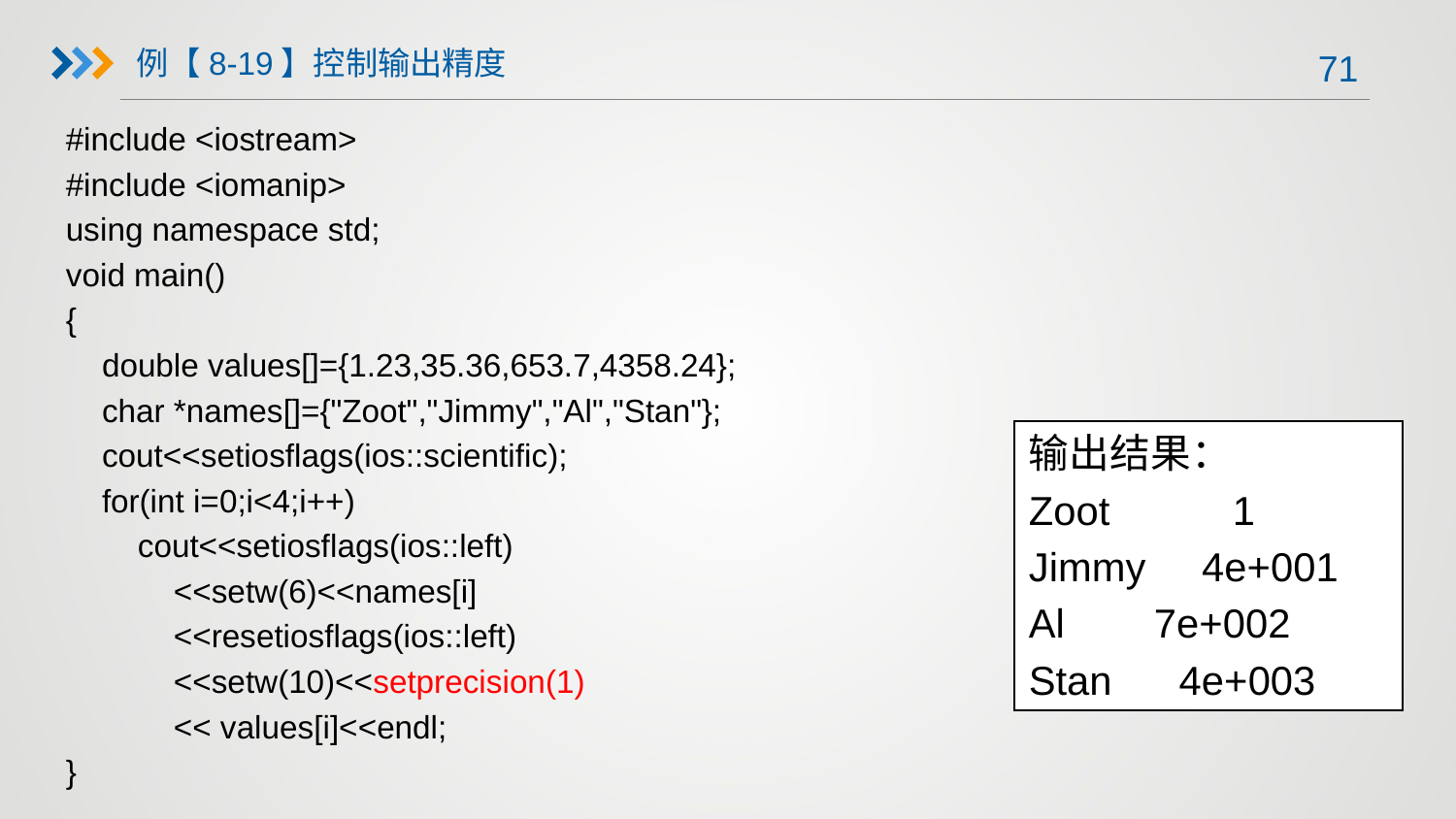

例【8-19】控制输出精度
#include <iostream>
#include <iomanip>
using namespace std;
void main()
{
    double values[]={1.23,35.36,653.7,4358.24};
    char *names[]={"Zoot","Jimmy","Al","Stan"};
    cout<<setiosflags(ios::scientific);
    for(int i=0;i<4;i++)
        cout<<setiosflags(ios::left)
            <<setw(6)<<names[i]
            <<resetiosflags(ios::left)
            <<setw(10)<<setprecision(1)
            << values[i]<<endl;
}
输出结果：
Zoot           1
Jimmy     4e+001
Al        7e+002
Stan      4e+003